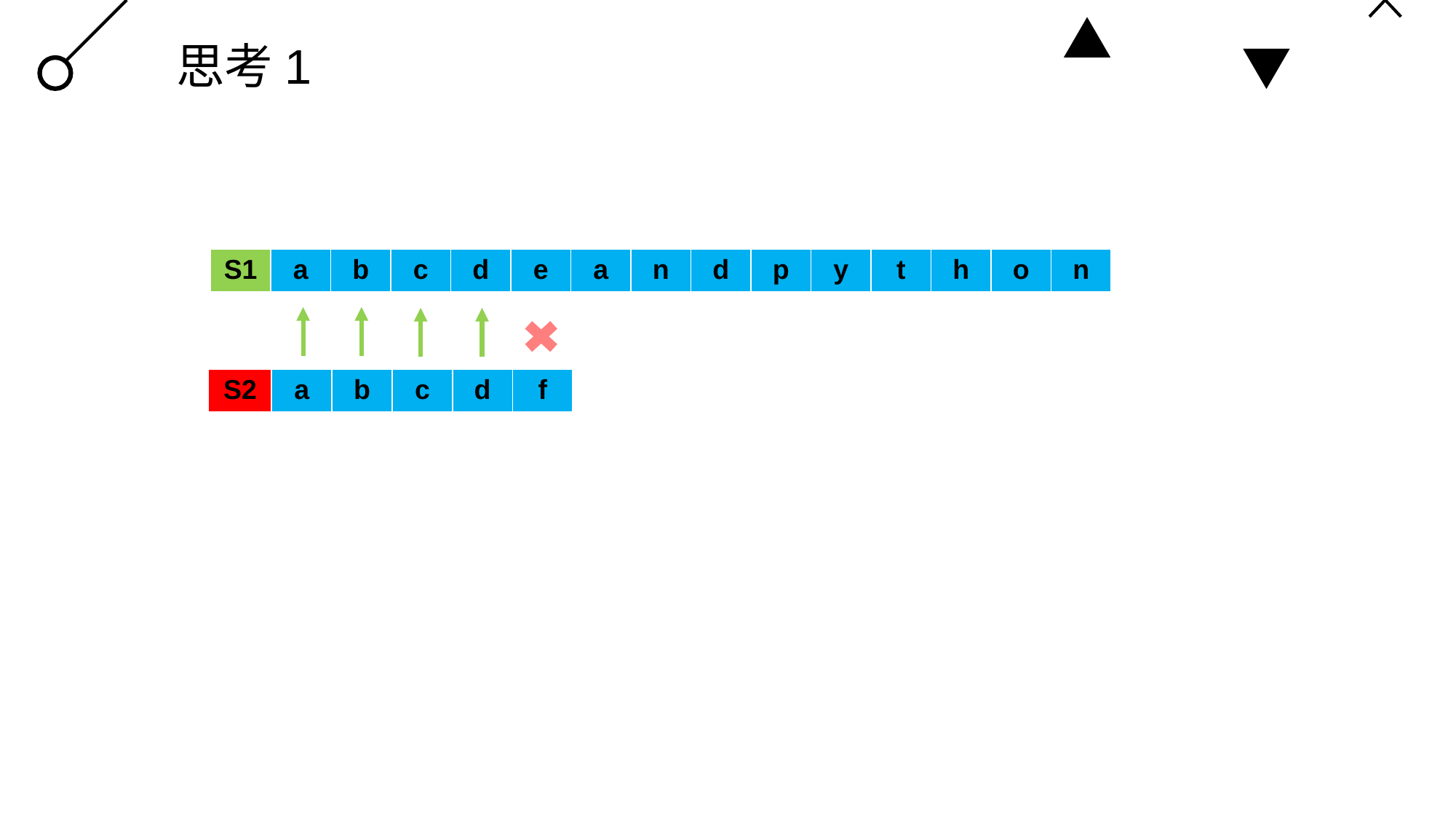

# 思考1
| S1 | a | b | c | d | e | a | n | d | p | y | t | h | o | n |
| --- | --- | --- | --- | --- | --- | --- | --- | --- | --- | --- | --- | --- | --- | --- |

| S2 | a | b | c | d | f |
| --- | --- | --- | --- | --- | --- |